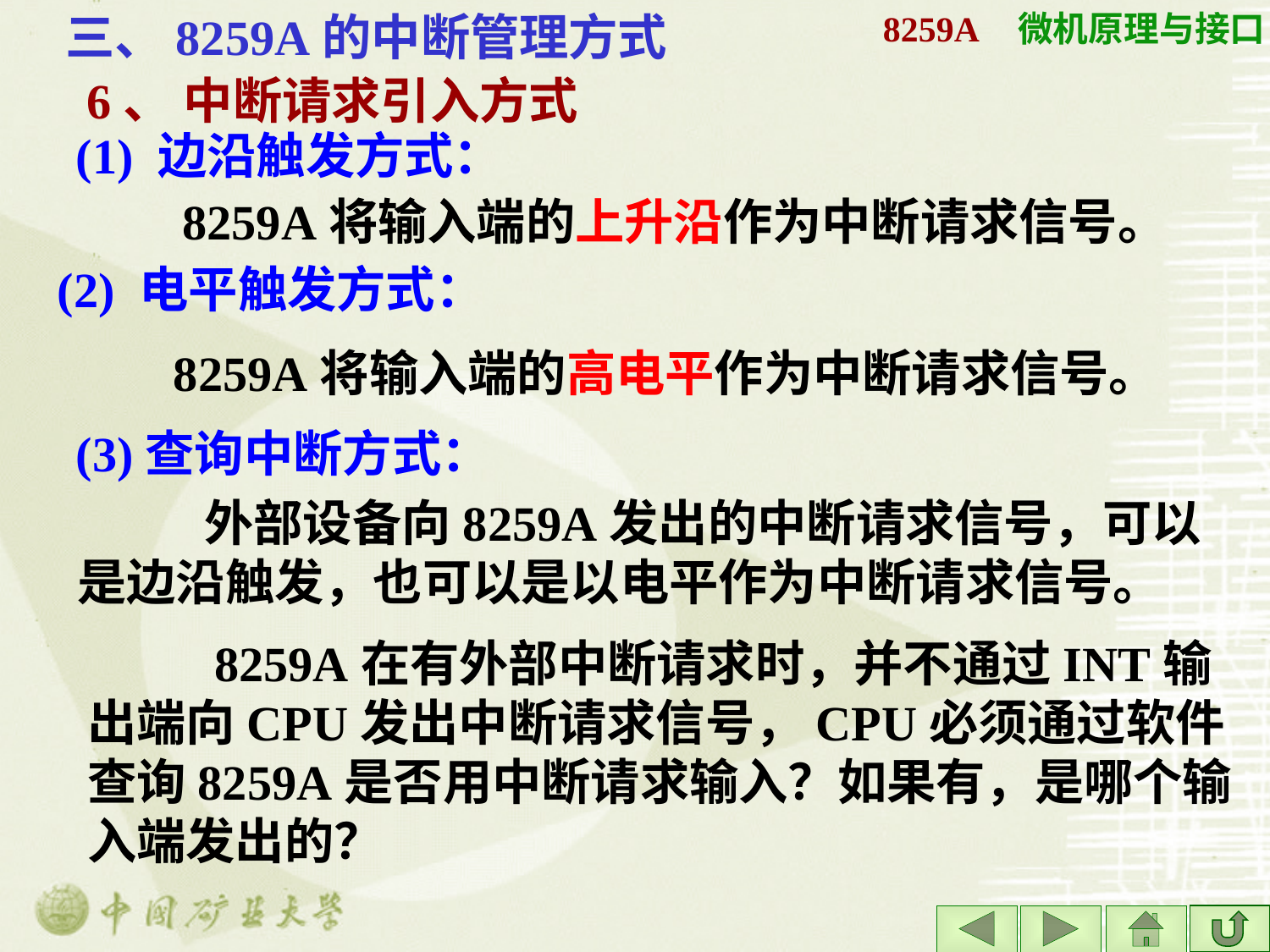

三、8259A的中断管理方式
6、 中断请求引入方式
# 8259A
(1) 边沿触发方式：
8259A将输入端的上升沿作为中断请求信号。
(2) 电平触发方式：
8259A将输入端的高电平作为中断请求信号。
(3)查询中断方式：
	外部设备向8259A发出的中断请求信号，可以是边沿触发，也可以是以电平作为中断请求信号。
	8259A在有外部中断请求时，并不通过INT输出端向CPU发出中断请求信号，CPU必须通过软件查询8259A是否用中断请求输入？如果有，是哪个输入端发出的？